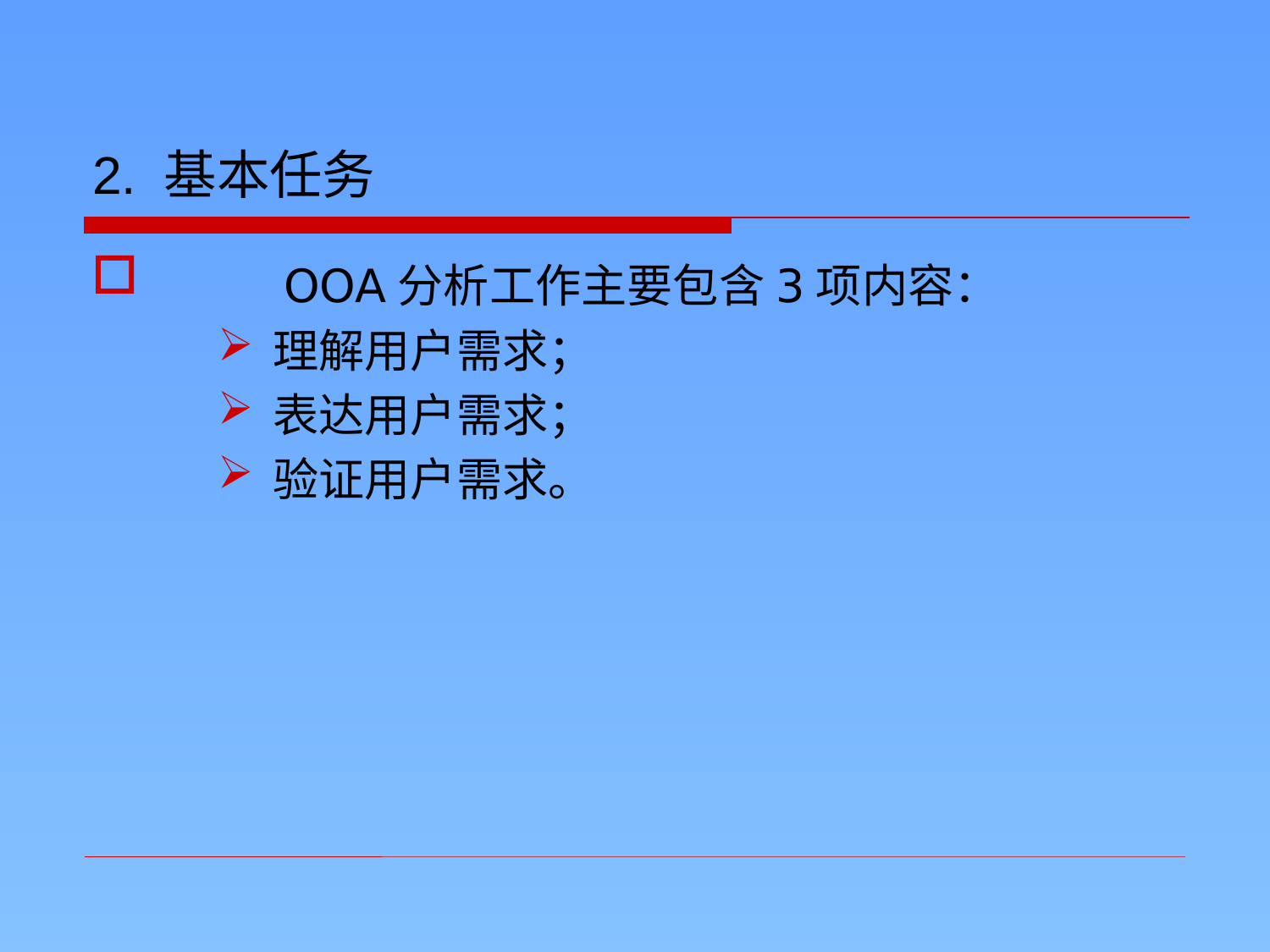

2. 基本任务
	OOA分析工作主要包含3项内容：
理解用户需求；
表达用户需求；
验证用户需求。